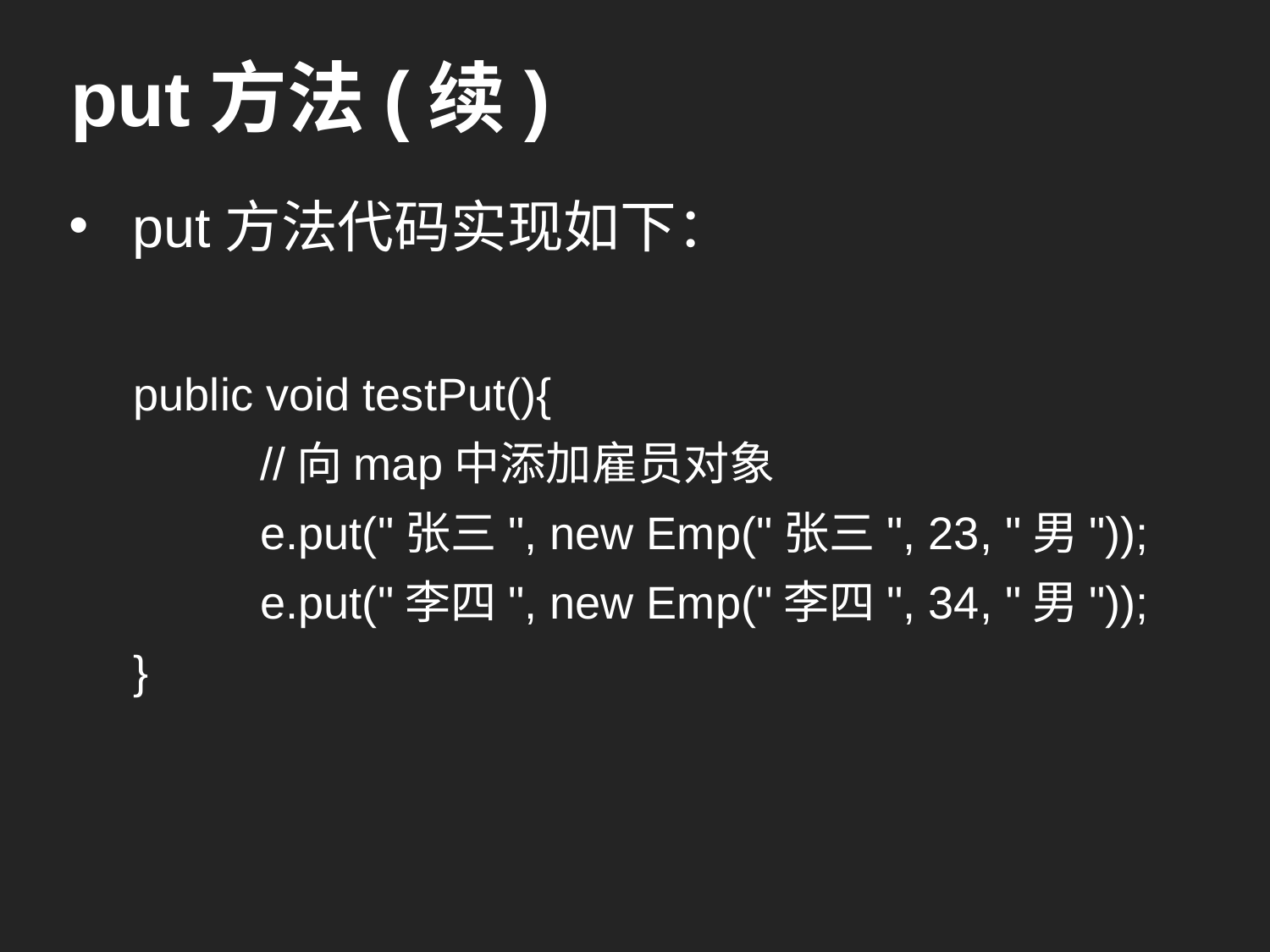

# put方法(续)
put方法代码实现如下：

public void testPut(){
	//向map中添加雇员对象
	e.put("张三", new Emp("张三", 23, "男"));
	e.put("李四", new Emp("李四", 34, "男"));
}